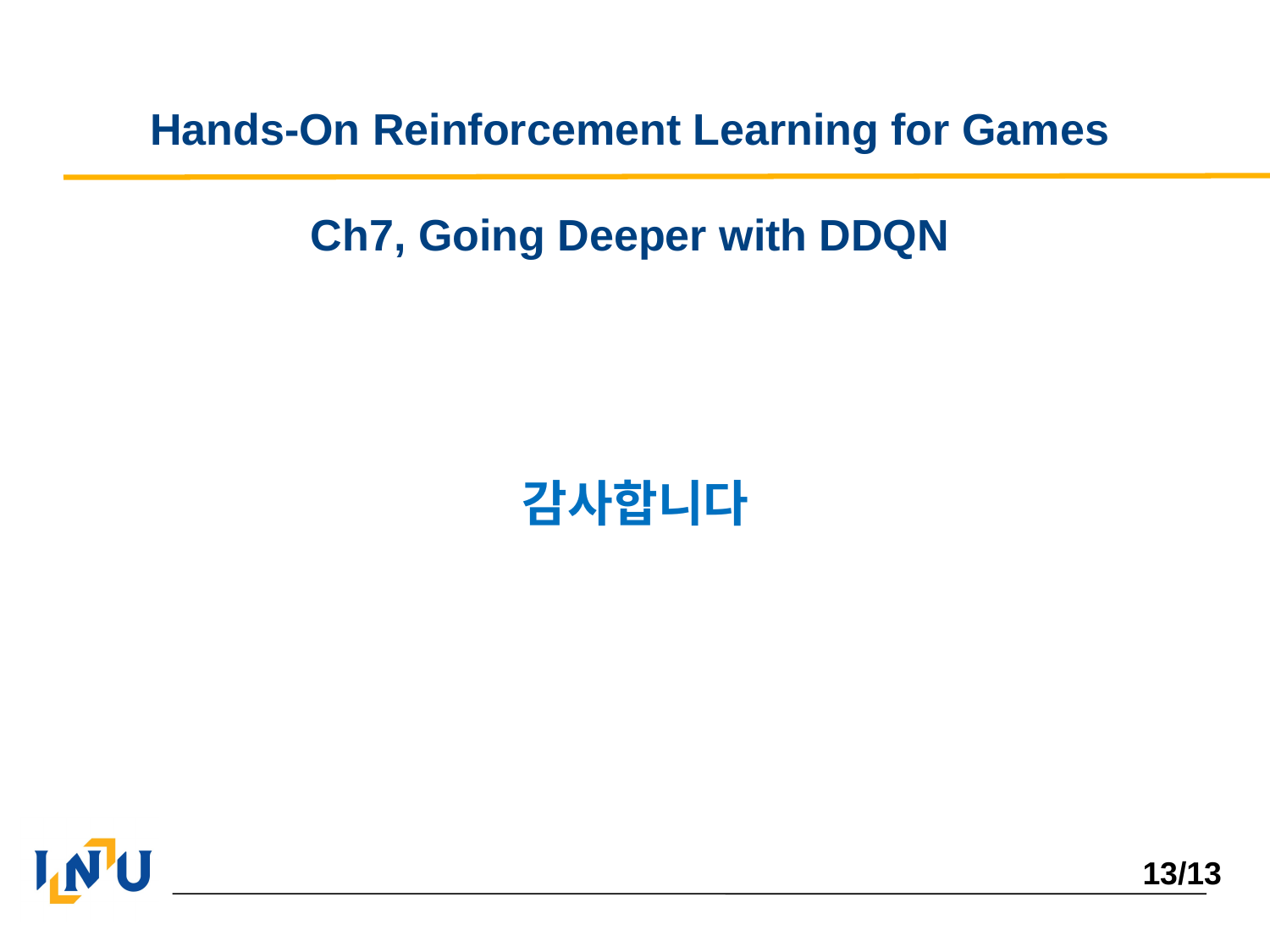

Hands-On Reinforcement Learning for Games
Ch7, Going Deeper with DDQN
감사합니다